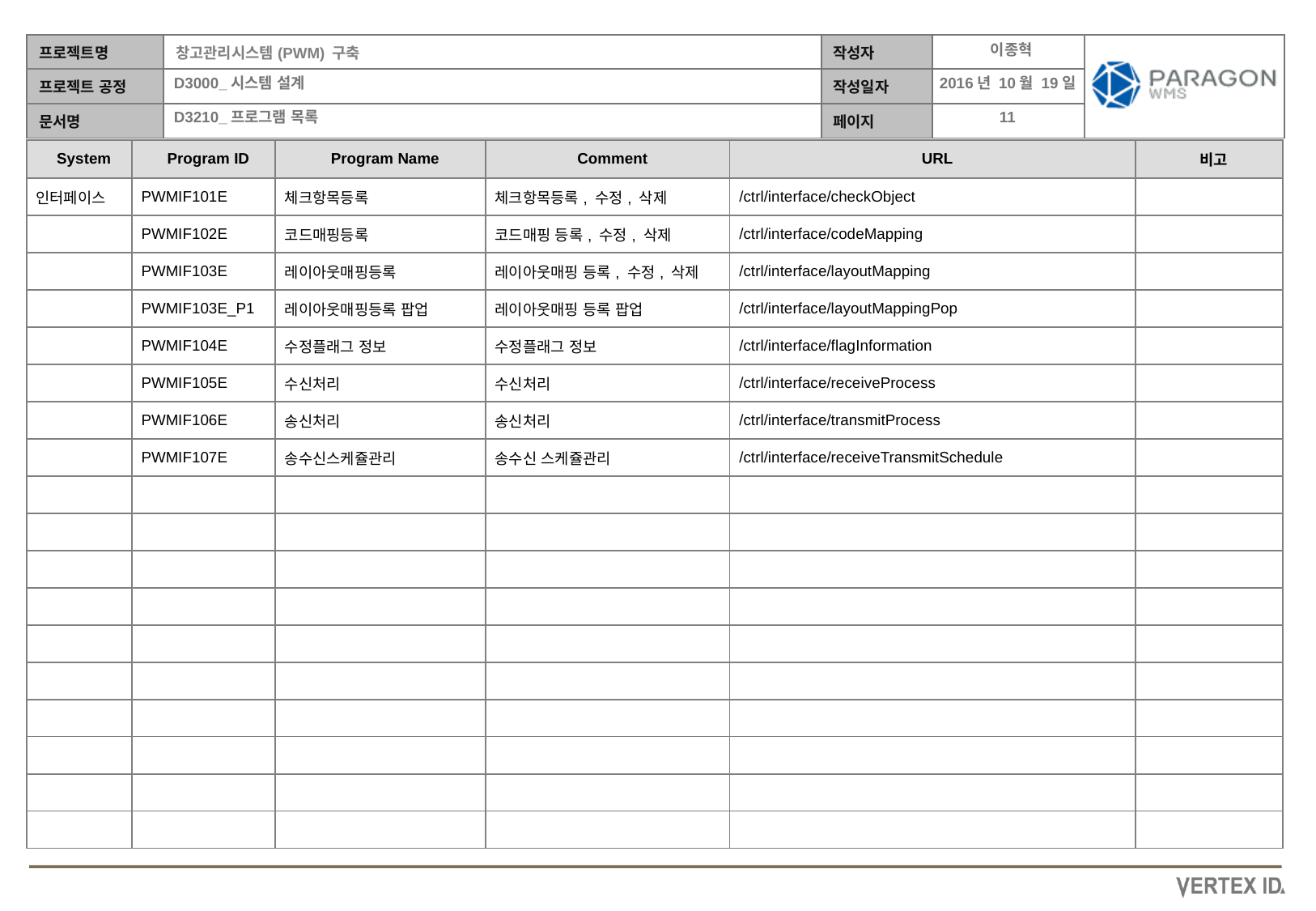

이종혁
2016년 10월 19일
| System | Program ID | Program Name | Comment | URL | 비고 |
| --- | --- | --- | --- | --- | --- |
| 인터페이스 | PWMIF101E | 체크항목등록 | 체크항목등록, 수정, 삭제 | /ctrl/interface/checkObject |  |
|  | PWMIF102E | 코드매핑등록 | 코드매핑 등록, 수정, 삭제 | /ctrl/interface/codeMapping |  |
|  | PWMIF103E | 레이아웃매핑등록 | 레이아웃매핑 등록, 수정, 삭제 | /ctrl/interface/layoutMapping |  |
|  | PWMIF103E\_P1 | 레이아웃매핑등록 팝업 | 레이아웃매핑 등록 팝업 | /ctrl/interface/layoutMappingPop |  |
|  | PWMIF104E | 수정플래그 정보 | 수정플래그 정보 | /ctrl/interface/flagInformation |  |
|  | PWMIF105E | 수신처리 | 수신처리 | /ctrl/interface/receiveProcess |  |
|  | PWMIF106E | 송신처리 | 송신처리 | /ctrl/interface/transmitProcess |  |
|  | PWMIF107E | 송수신스케쥴관리 | 송수신 스케쥴관리 | /ctrl/interface/receiveTransmitSchedule |  |
|  |  |  |  |  |  |
|  |  |  |  |  |  |
|  |  |  |  |  |  |
|  |  |  |  |  |  |
|  |  |  |  |  |  |
|  |  |  |  |  |  |
|  |  |  |  |  |  |
|  |  |  |  |  |  |
|  |  |  |  |  |  |
|  |  |  |  |  |  |